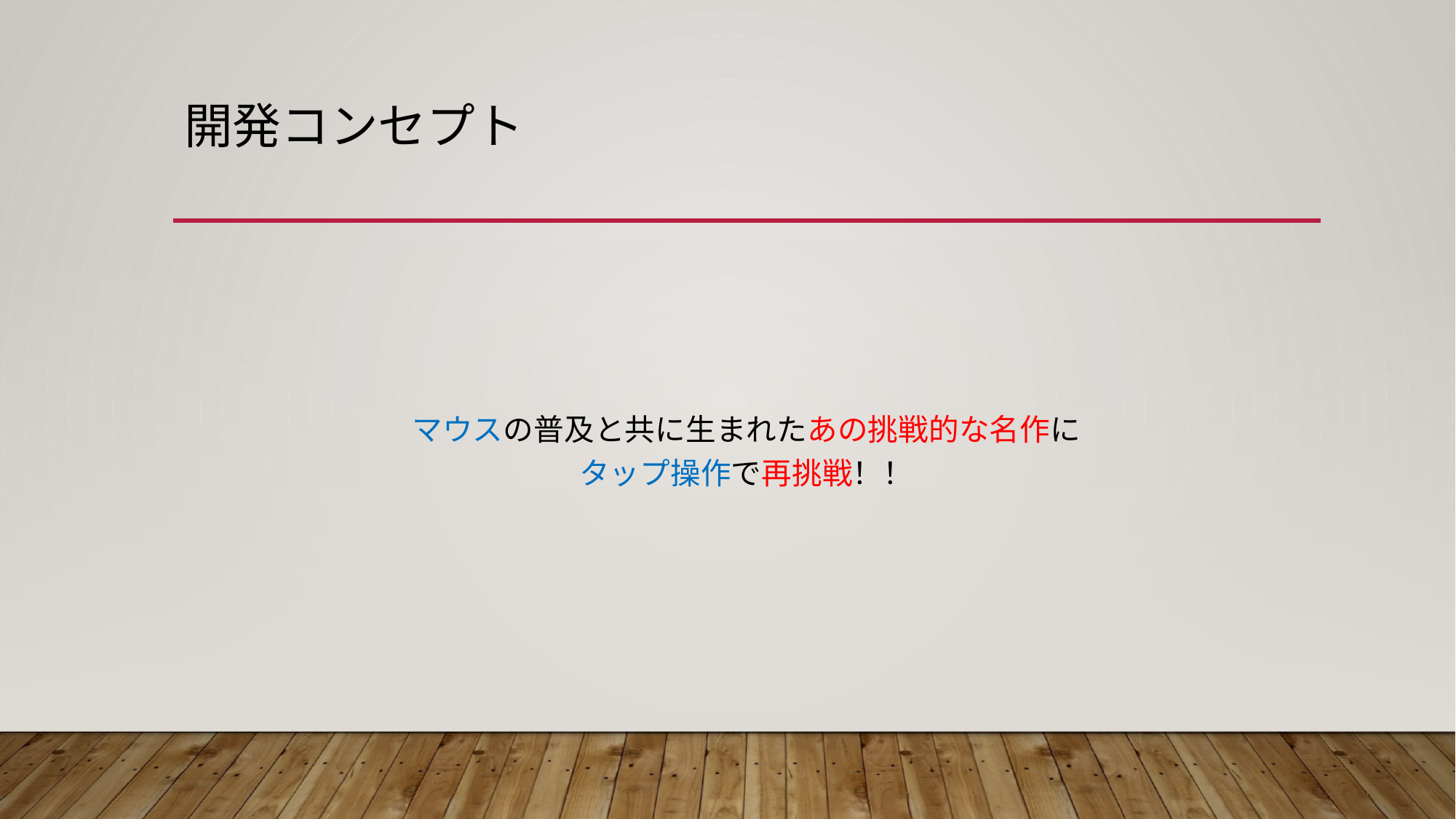

# 開発コンセプト
マウスの普及と共に生まれたあの挑戦的な名作に
タップ操作で再挑戦！！